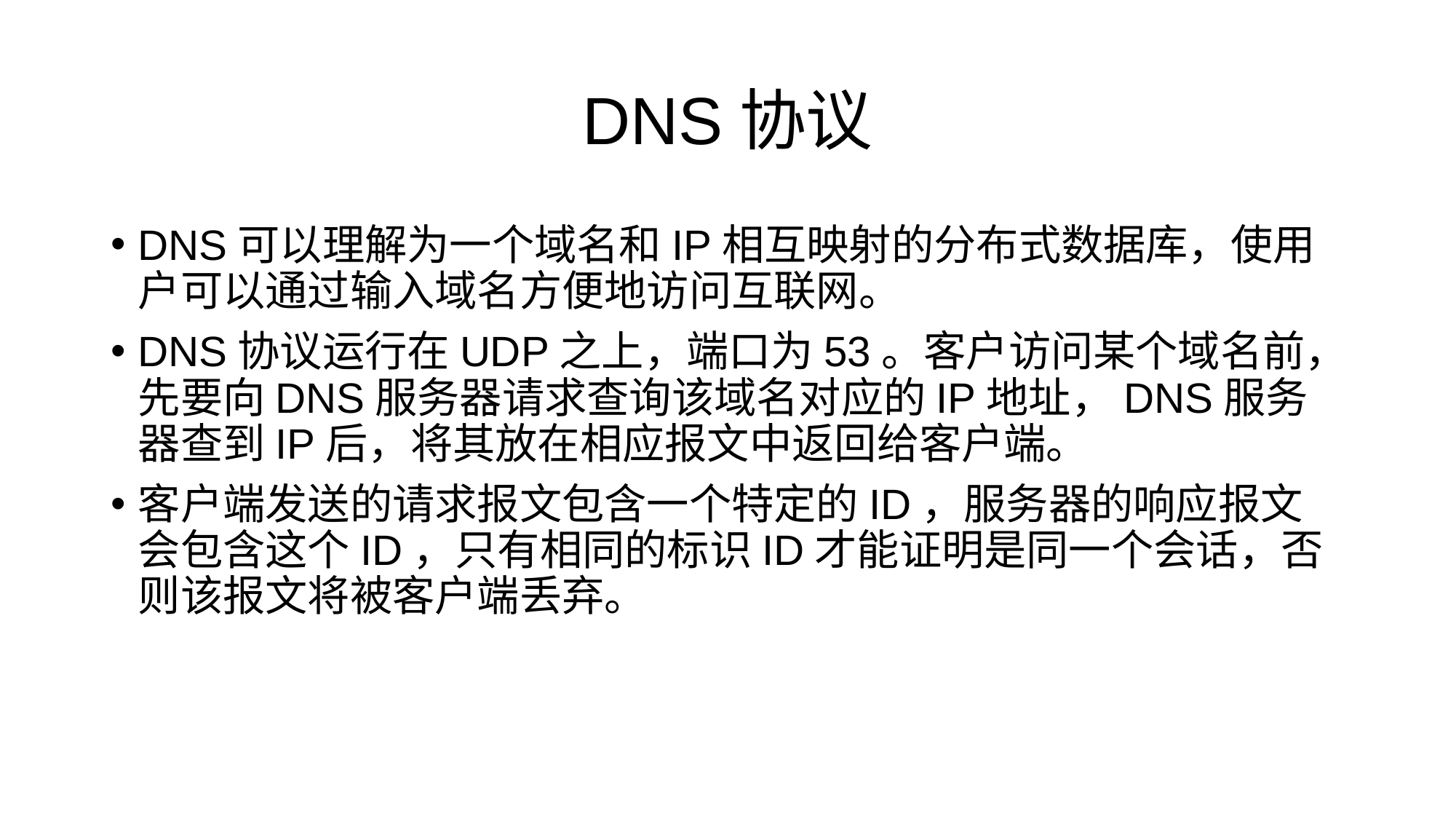

# DNS协议
DNS可以理解为一个域名和IP相互映射的分布式数据库，使用户可以通过输入域名方便地访问互联网。
DNS协议运行在UDP之上，端口为53。客户访问某个域名前，先要向DNS服务器请求查询该域名对应的IP地址，DNS服务器查到IP后，将其放在相应报文中返回给客户端。
客户端发送的请求报文包含一个特定的ID，服务器的响应报文会包含这个ID，只有相同的标识ID才能证明是同一个会话，否则该报文将被客户端丢弃。